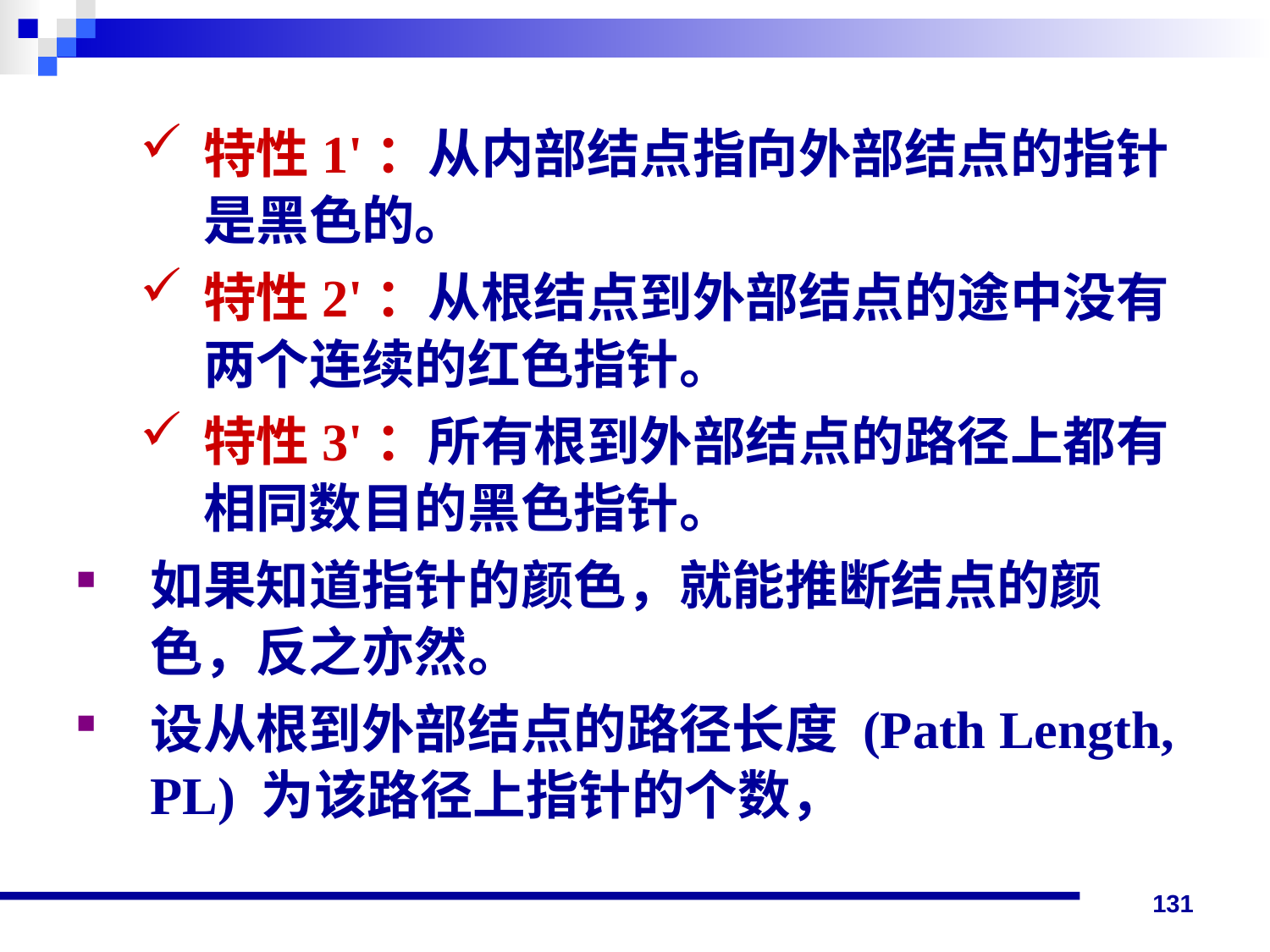

特性1'：从内部结点指向外部结点的指针是黑色的。
特性2'：从根结点到外部结点的途中没有两个连续的红色指针。
特性3'：所有根到外部结点的路径上都有相同数目的黑色指针。
如果知道指针的颜色，就能推断结点的颜色，反之亦然。
设从根到外部结点的路径长度 (Path Length, PL) 为该路径上指针的个数，
131